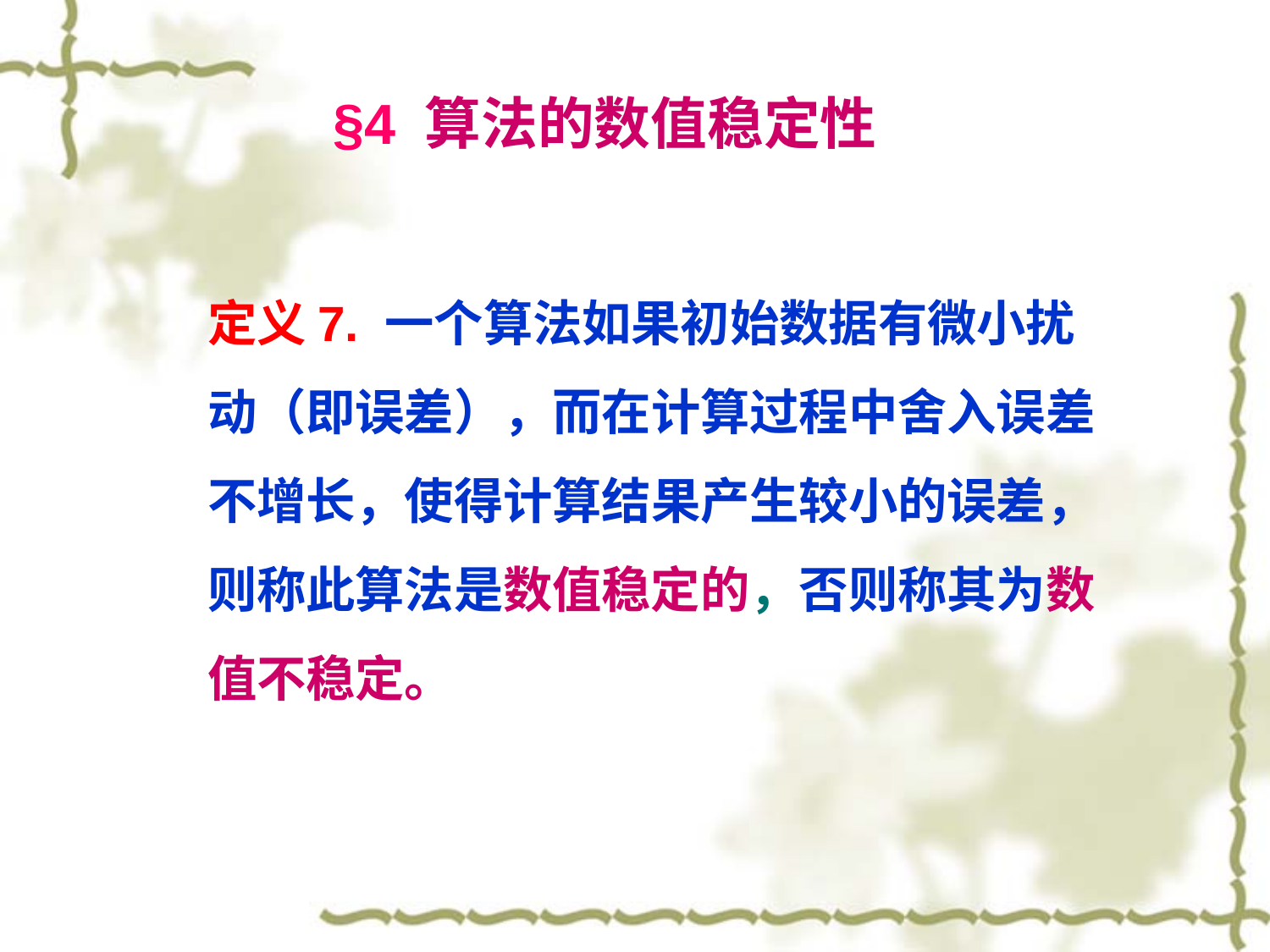

§4 算法的数值稳定性
定义7. 一个算法如果初始数据有微小扰动（即误差），而在计算过程中舍入误差不增长，使得计算结果产生较小的误差，则称此算法是数值稳定的，否则称其为数值不稳定。